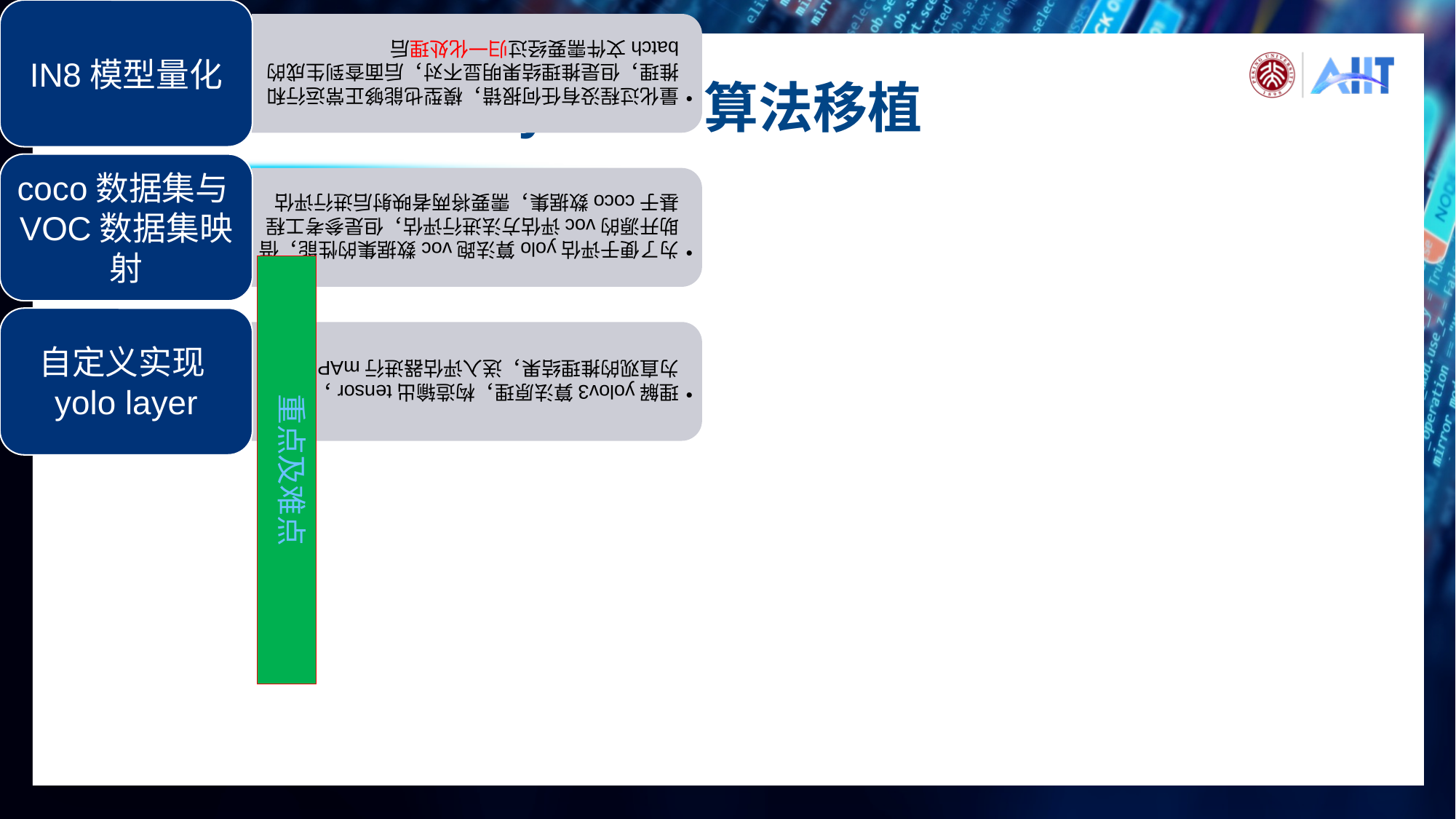

# 案例---TRT实现yolov3算法移植
量化过程没有任何报错，模型也能够正常运行和推理，但是推理结果明显不对，后面查到生成的batch文件需要经过归一化处理后
IN8模型量化
为了便于评估yolo算法跑voc数据集的性能，借助开源的voc评估方法进行评估，但是参考工程基于coco数据集，需要将两者映射后进行评估
coco数据集与VOC数据集映射
理解yolov3算法原理，构造输出tensor，转换为直观的推理结果，送入评估器进行mAP评估
自定义实现yolo layer
重点及难点